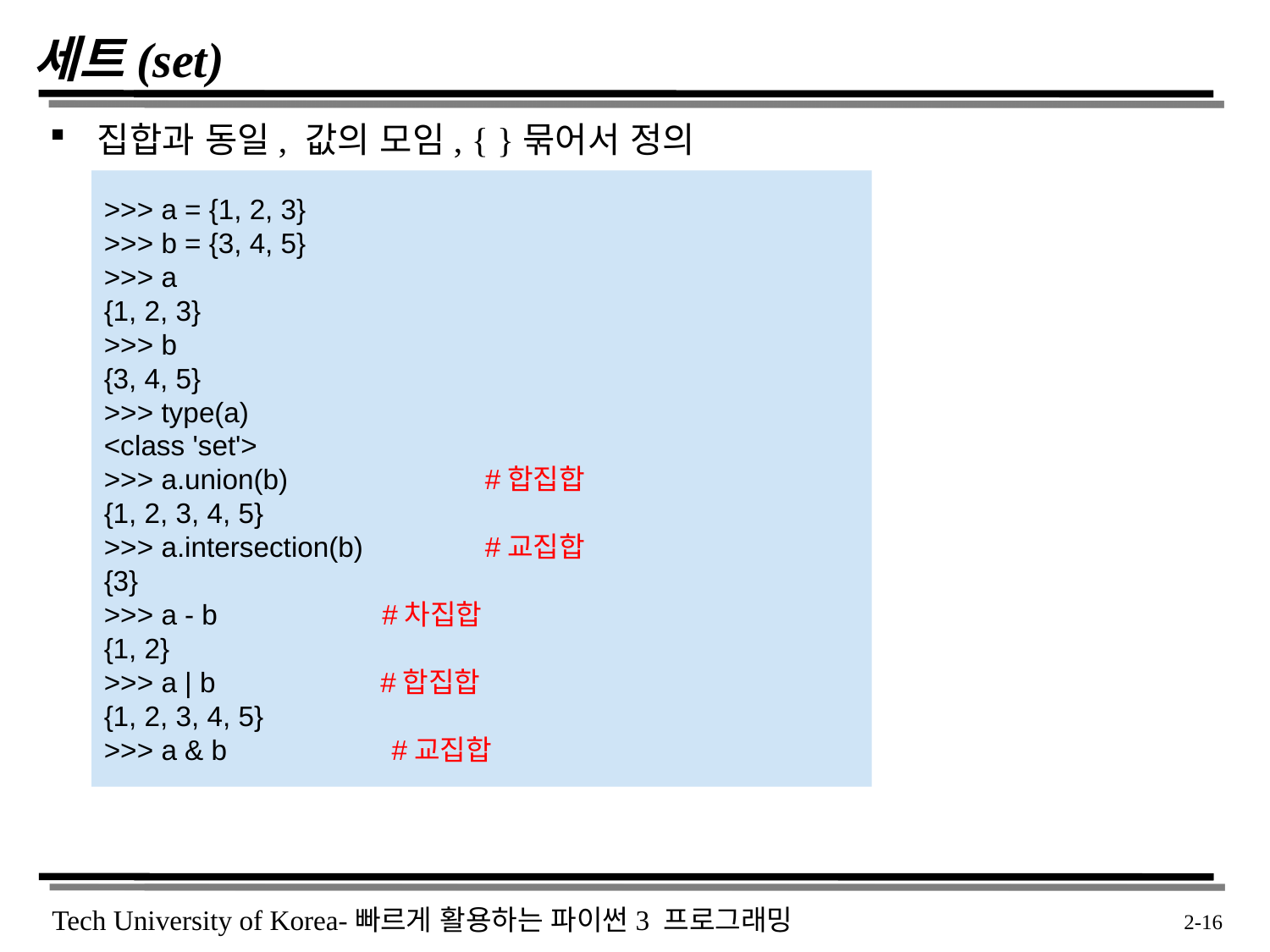

# 세트(set)
집합과 동일, 값의 모임, { }묶어서 정의

>>> a = {1, 2, 3}
>>> b = {3, 4, 5}
>>> a
{1, 2, 3}
>>> b
{3, 4, 5}
>>> type(a)
<class 'set'>
>>> a.union(b)             	#합집합
{1, 2, 3, 4, 5}
>>> a.intersection(b)   	#교집합
{3}
>>> a - b                     #차집합
{1, 2}
>>> a | b                     #합집합
{1, 2, 3, 4, 5}
>>> a & b                     #교집합
 2-16